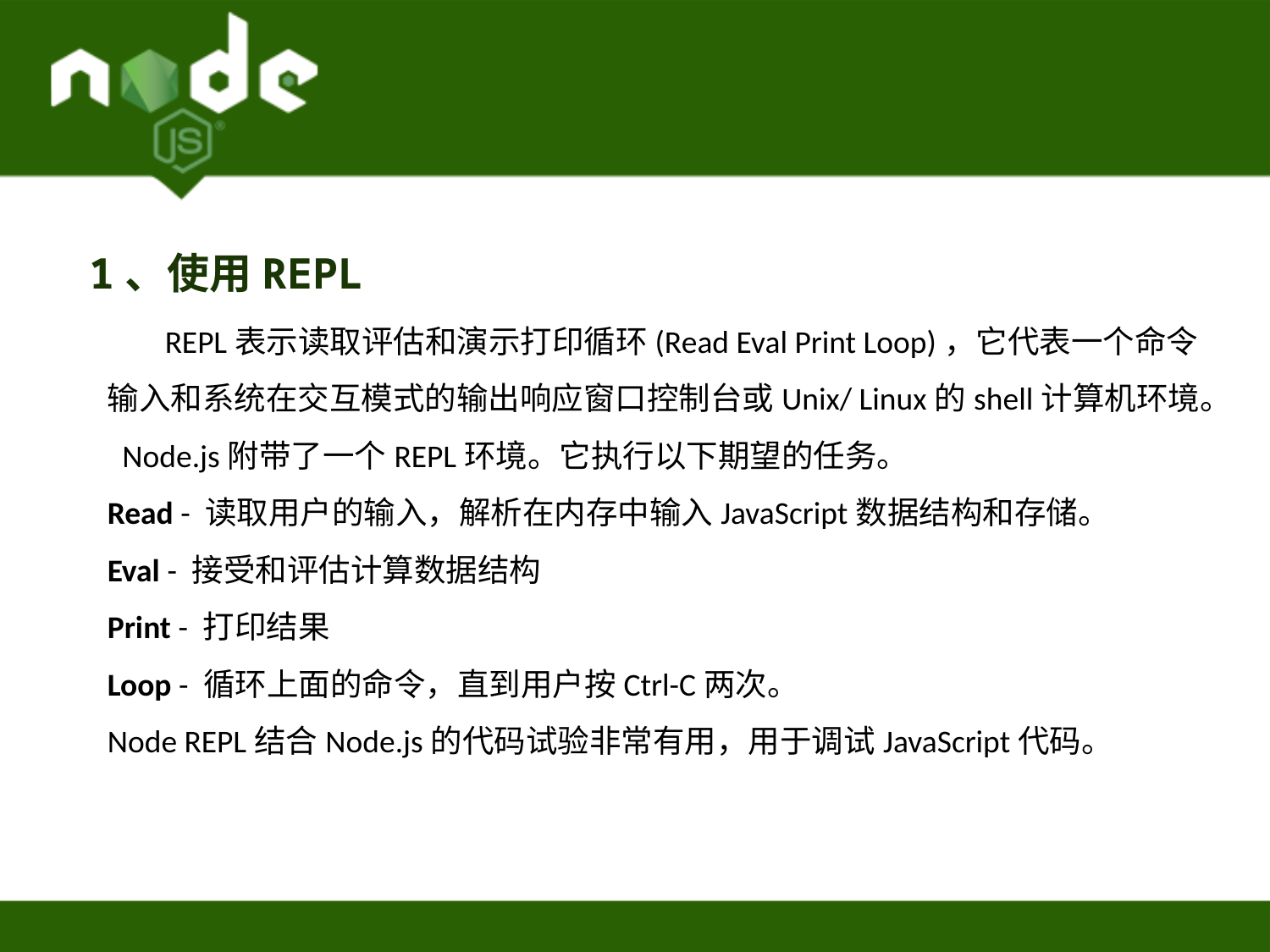

1、使用REPL
        REPL表示读取评估和演示打印循环(Read Eval Print Loop)，它代表一个命令输入和系统在交互模式的输出响应窗口控制台或Unix/ Linux的shell计算机环境。 Node.js附带了一个REPL环境。它执行以下期望的任务。
Read - 读取用户的输入，解析在内存中输入JavaScript数据结构和存储。
Eval - 接受和评估计算数据结构
Print - 打印结果
Loop - 循环上面的命令，直到用户按Ctrl-C两次。
Node REPL结合Node.js的代码试验非常有用，用于调试JavaScript代码。